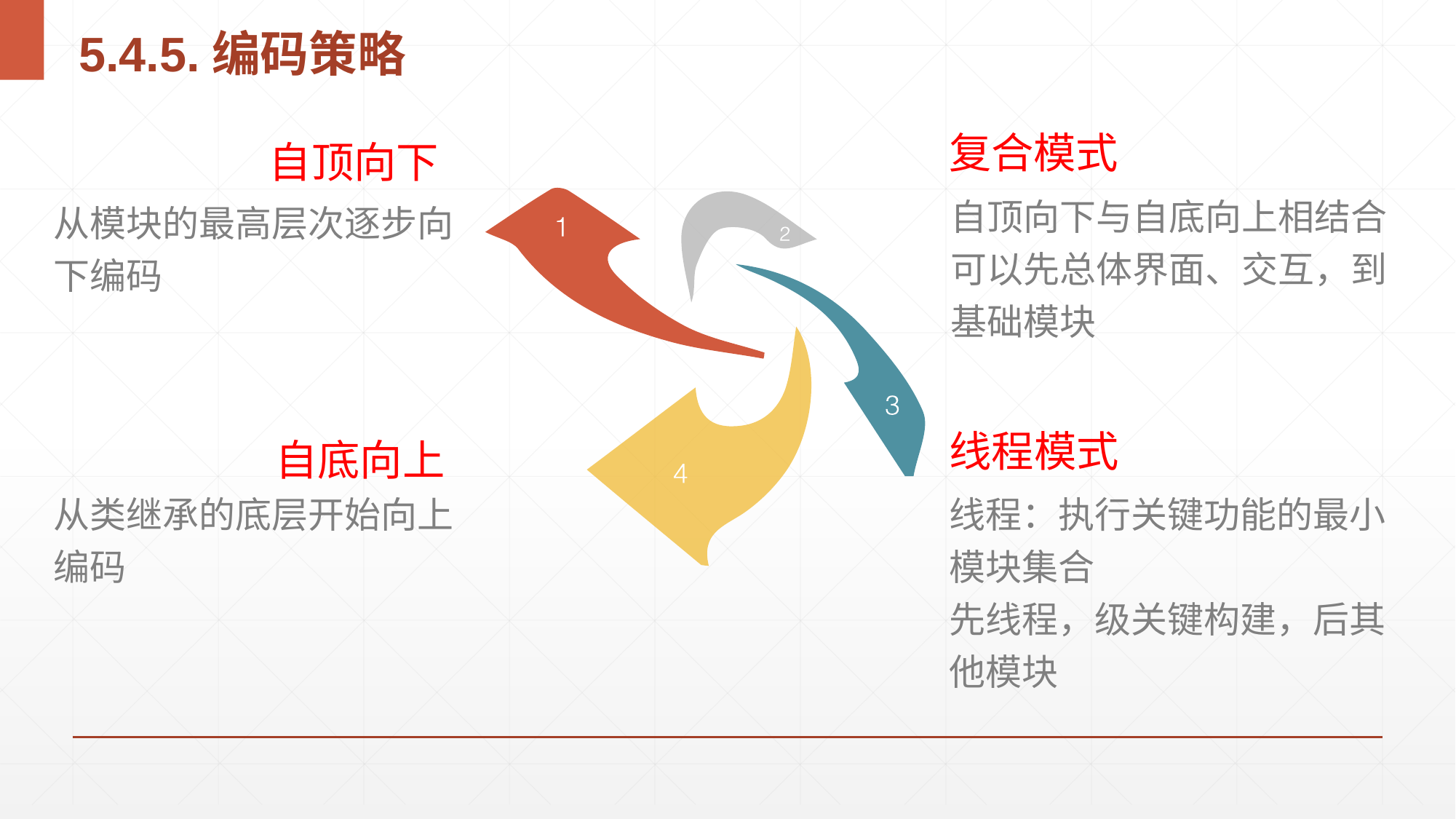

# 5.4.5.编码策略
复合模式
自顶向下与自底向上相结合
可以先总体界面、交互，到基础模块
自顶向下
从模块的最高层次逐步向下编码

线程模式
线程：执行关键功能的最小模块集合
先线程，级关键构建，后其他模块
自底向上
从类继承的底层开始向上编码